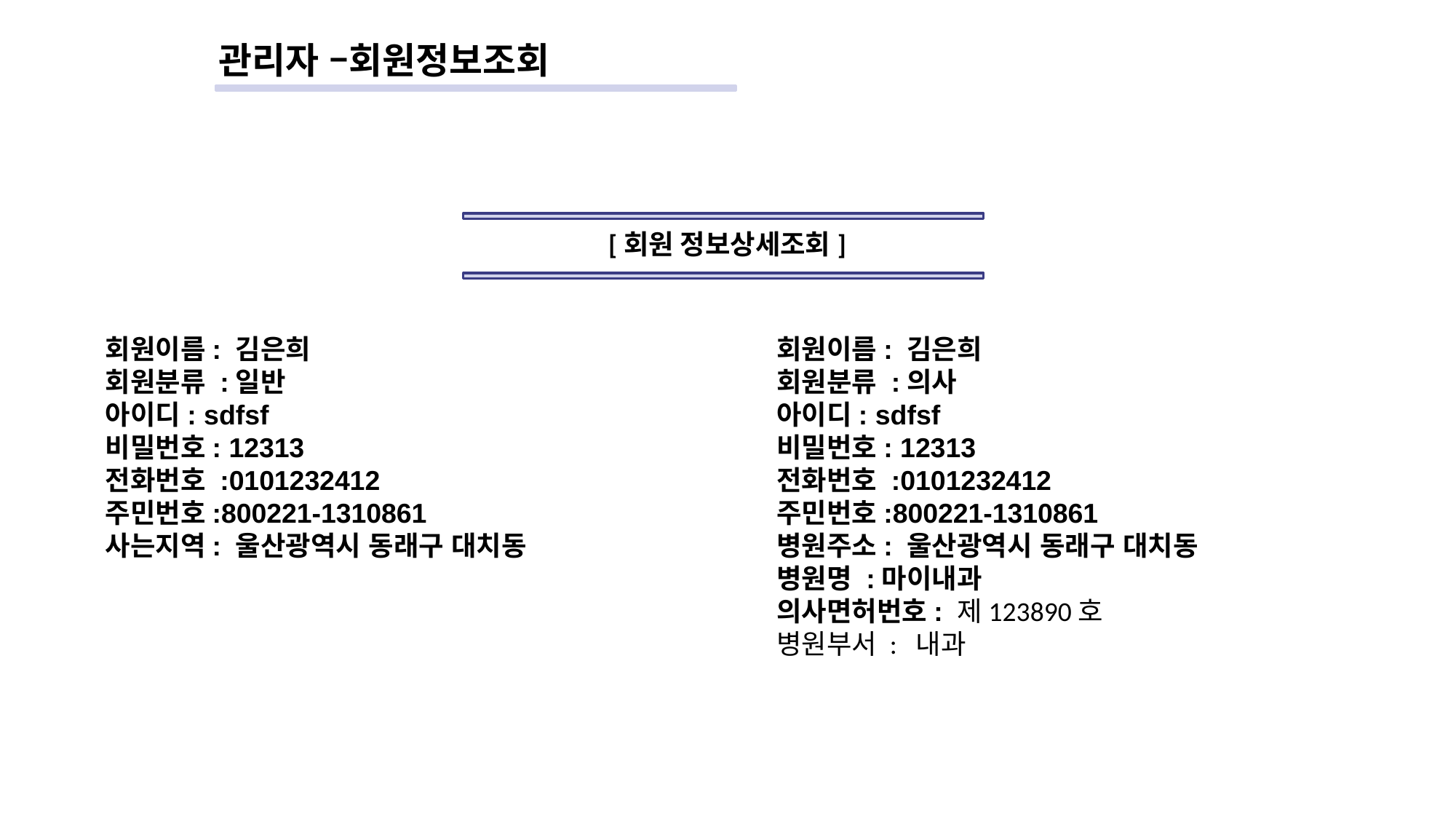

# 관리자 –회원정보조회

[회원 정보상세조회]

회원이름: 김은희
회원분류 :일반
아이디: sdfsf
비밀번호: 12313
전화번호 :0101232412
주민번호:800221-1310861
사는지역: 울산광역시 동래구 대치동

회원이름: 김은희
회원분류 :의사
아이디: sdfsf
비밀번호: 12313
전화번호 :0101232412
주민번호:800221-1310861
병원주소: 울산광역시 동래구 대치동
병원명 :마이내과
의사면허번호: 제123890호
병원부서 :  내과